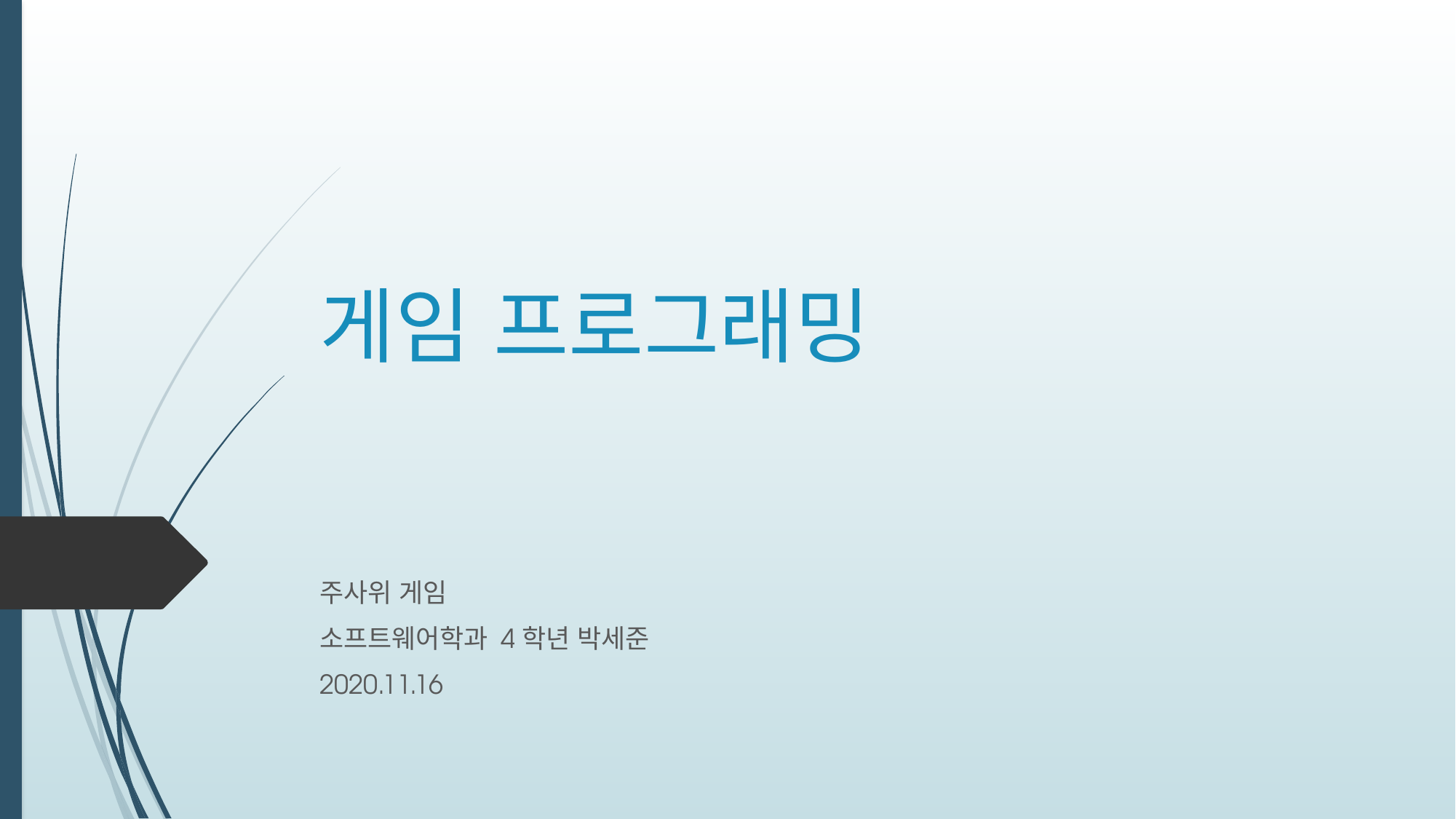

# 게임 프로그래밍
주사위 게임
소프트웨어학과 4학년 박세준
2020.11.16